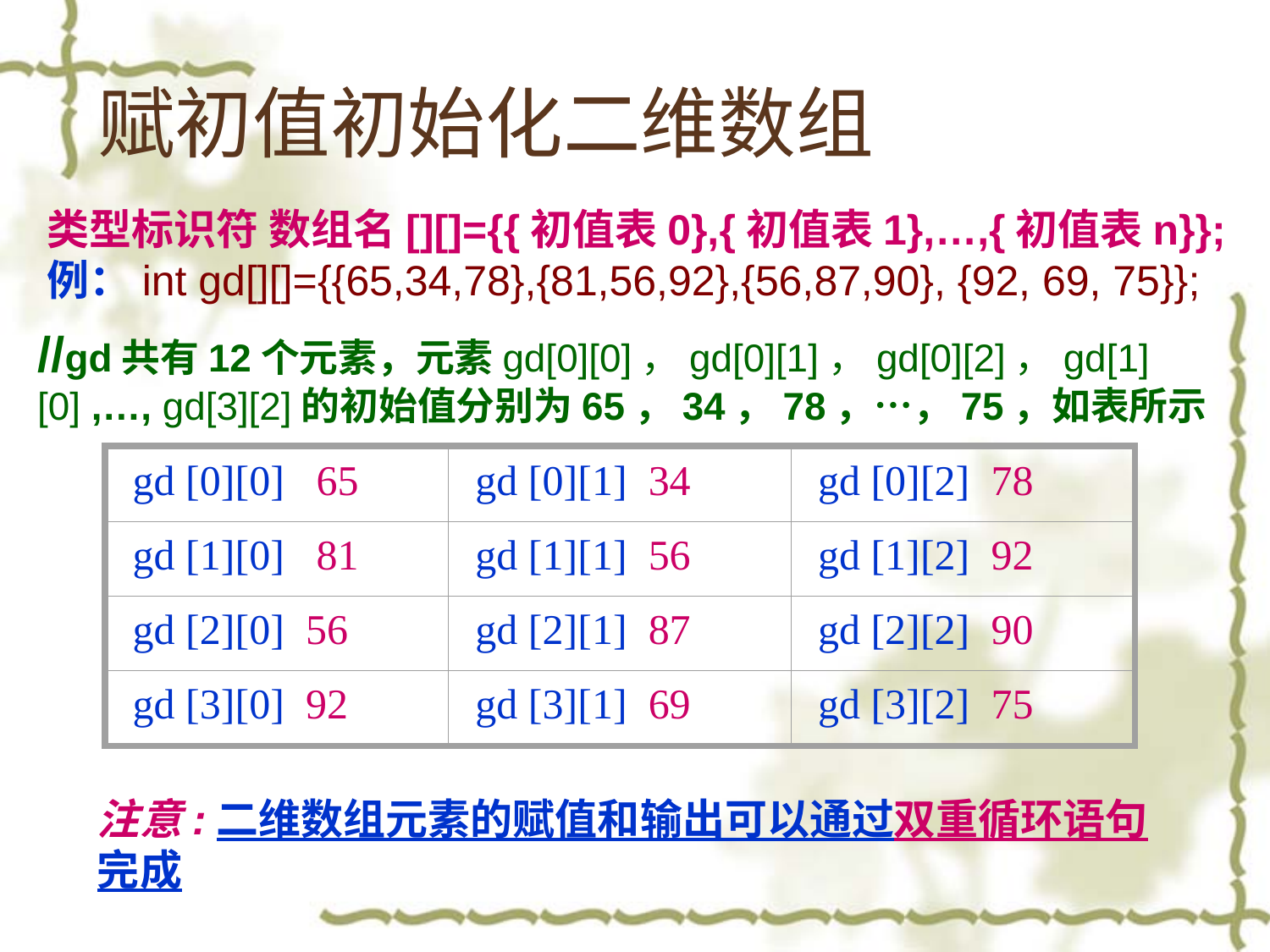

# 赋初值初始化二维数组
类型标识符 数组名[][]={{初值表0},{初值表1},…,{初值表n}};例：int gd[][]={{65,34,78},{81,56,92},{56,87,90}, {92, 69, 75}};
//gd共有12个元素，元素gd[0][0]，gd[0][1]，gd[0][2]，gd[1][0] ,…, gd[3][2]的初始值分别为65，34，78，…，75，如表所示

gd [0][0]   65

gd [0][1]  34

gd [0][2]  78

gd [1][0]   81

gd [1][1]  56

gd [1][2]  92

gd [2][0]  56

gd [2][1]  87

gd [2][2]  90

gd [3][0]  92

gd [3][1]  69

gd [3][2]  75

注意:二维数组元素的赋值和输出可以通过双重循环语句完成